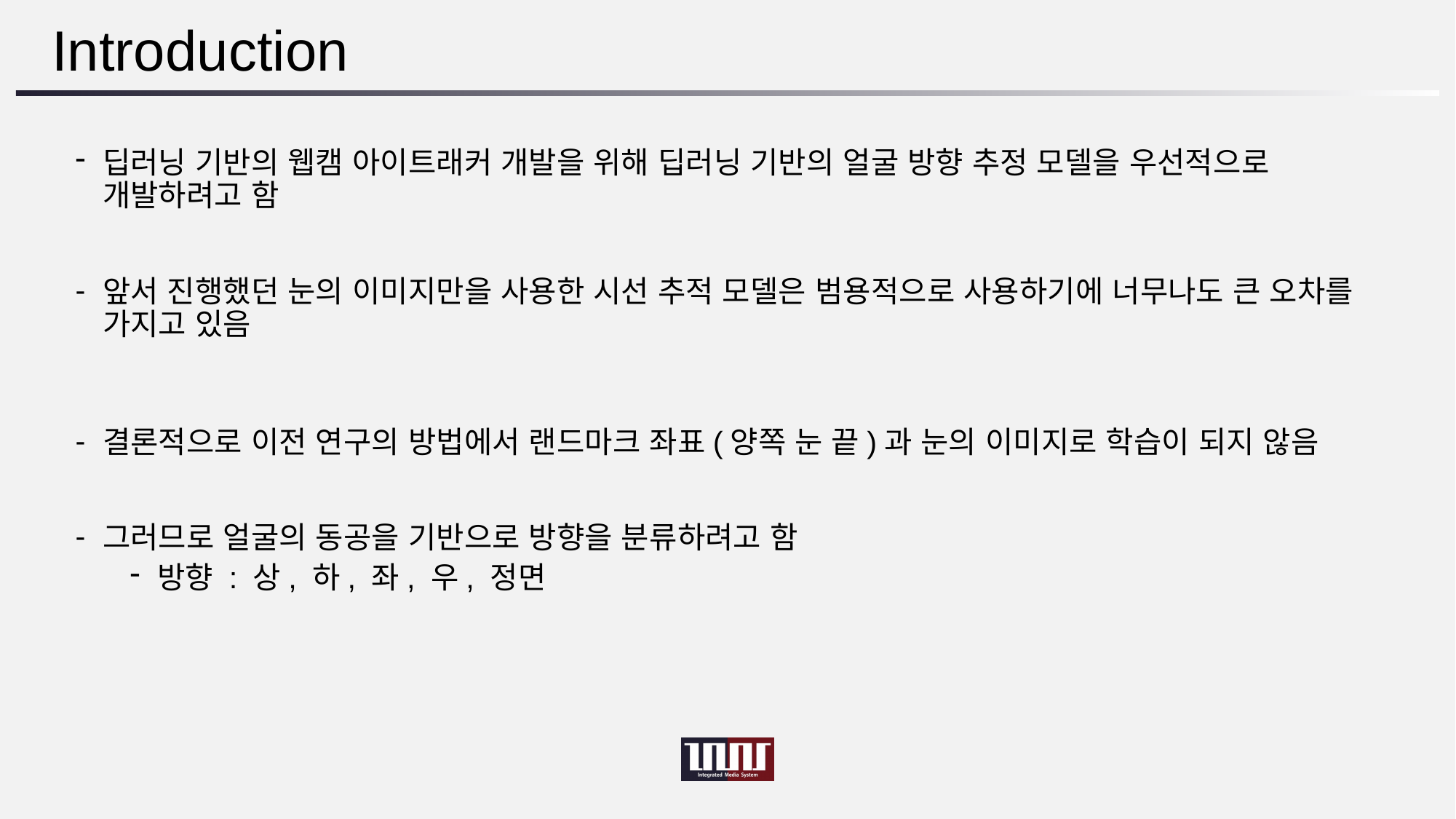

# Introduction
딥러닝 기반의 웹캠 아이트래커 개발을 위해 딥러닝 기반의 얼굴 방향 추정 모델을 우선적으로 개발하려고 함

앞서 진행했던 눈의 이미지만을 사용한 시선 추적 모델은 범용적으로 사용하기에 너무나도 큰 오차를 가지고 있음

결론적으로 이전 연구의 방법에서 랜드마크 좌표(양쪽 눈 끝)과 눈의 이미지로 학습이 되지 않음

그러므로 얼굴의 동공을 기반으로 방향을 분류하려고 함
방향 : 상, 하, 좌, 우, 정면